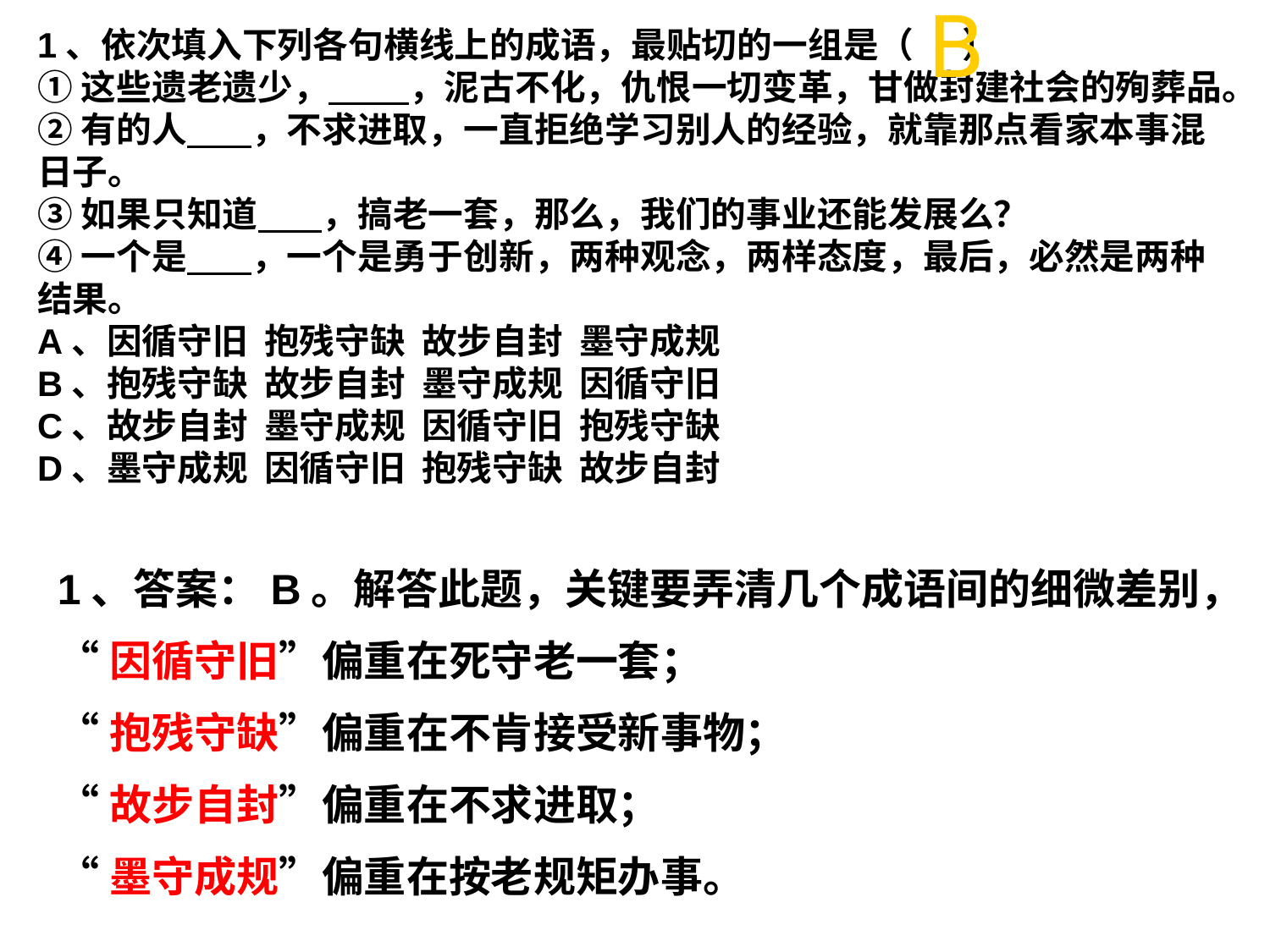

B
1、依次填入下列各句横线上的成语，最贴切的一组是（      ）
①这些遗老遗少，          ，泥古不化，仇恨一切变革，甘做封建社会的殉葬品。
②有的人        ，不求进取，一直拒绝学习别人的经验，就靠那点看家本事混日子。
③如果只知道        ，搞老一套，那么，我们的事业还能发展么？
④一个是        ，一个是勇于创新，两种观念，两样态度，最后，必然是两种结果。
A、因循守旧  抱残守缺  故步自封  墨守成规
B、抱残守缺  故步自封  墨守成规  因循守旧
C、故步自封  墨守成规  因循守旧  抱残守缺
D、墨守成规  因循守旧  抱残守缺  故步自封
1、答案：B。解答此题，关键要弄清几个成语间的细微差别，
“因循守旧”偏重在死守老一套；
“抱残守缺”偏重在不肯接受新事物；
“故步自封”偏重在不求进取；
“墨守成规”偏重在按老规矩办事。